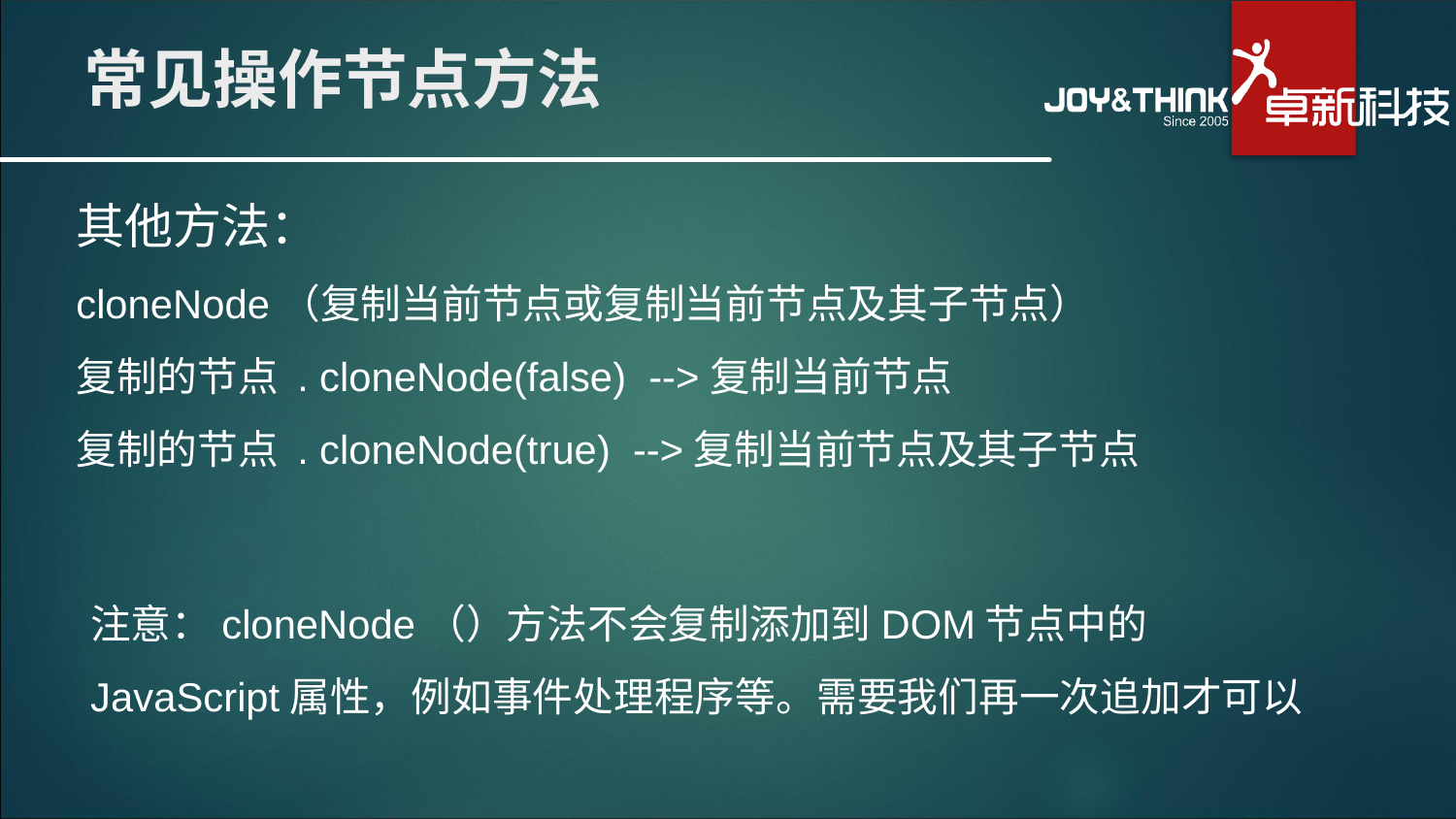

# 常见操作节点方法
其他方法：
cloneNode（复制当前节点或复制当前节点及其子节点）
复制的节点 . cloneNode(false)  -->复制当前节点
复制的节点 . cloneNode(true)  -->复制当前节点及其子节点

注意：cloneNode（）方法不会复制添加到DOM节点中的JavaScript属性，例如事件处理程序等。需要我们再一次追加才可以